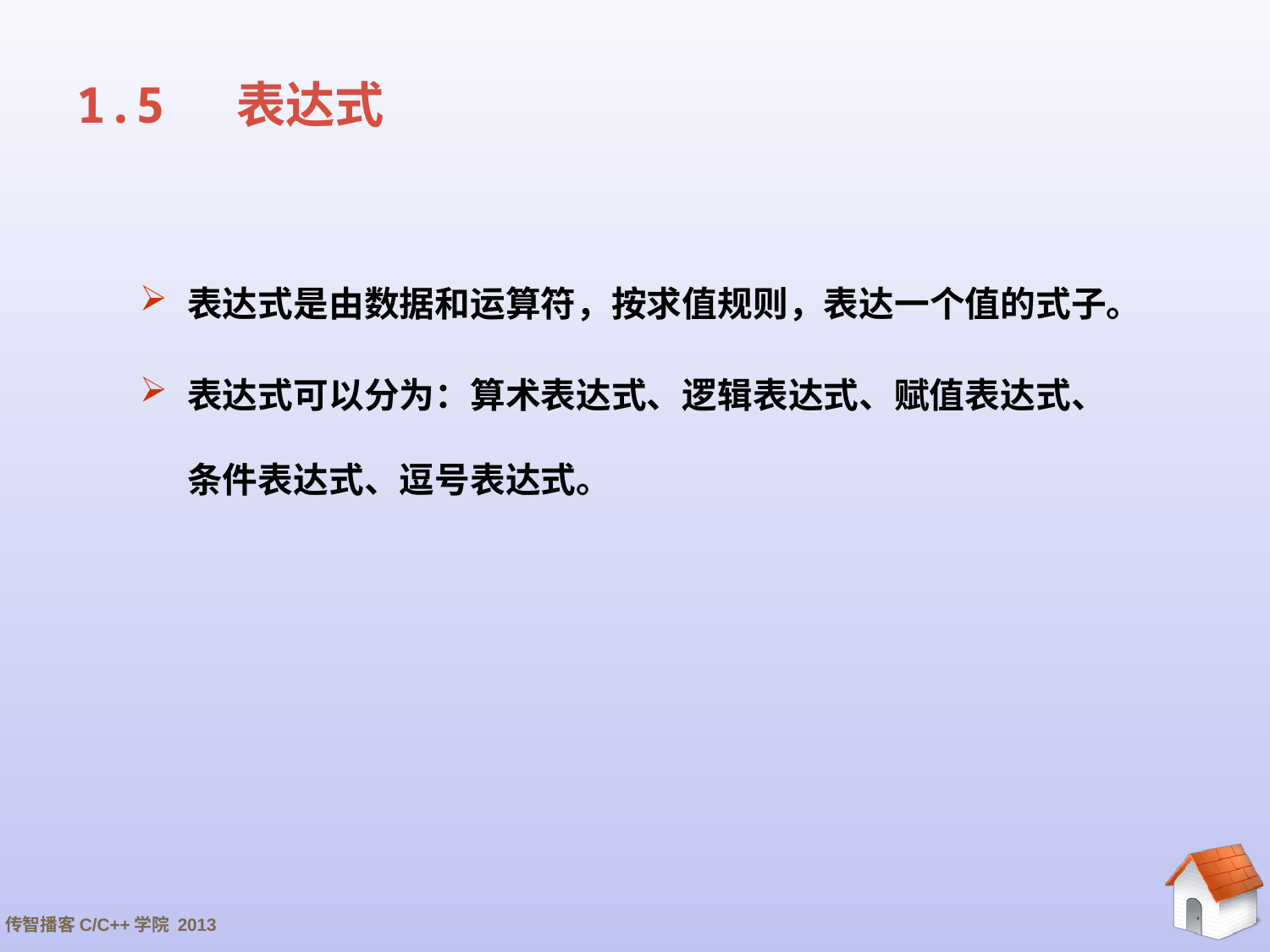

# 1.5  表达式
表达式是由数据和运算符，按求值规则，表达一个值的式子。
表达式可以分为：算术表达式、逻辑表达式、赋值表达式、条件表达式、逗号表达式。